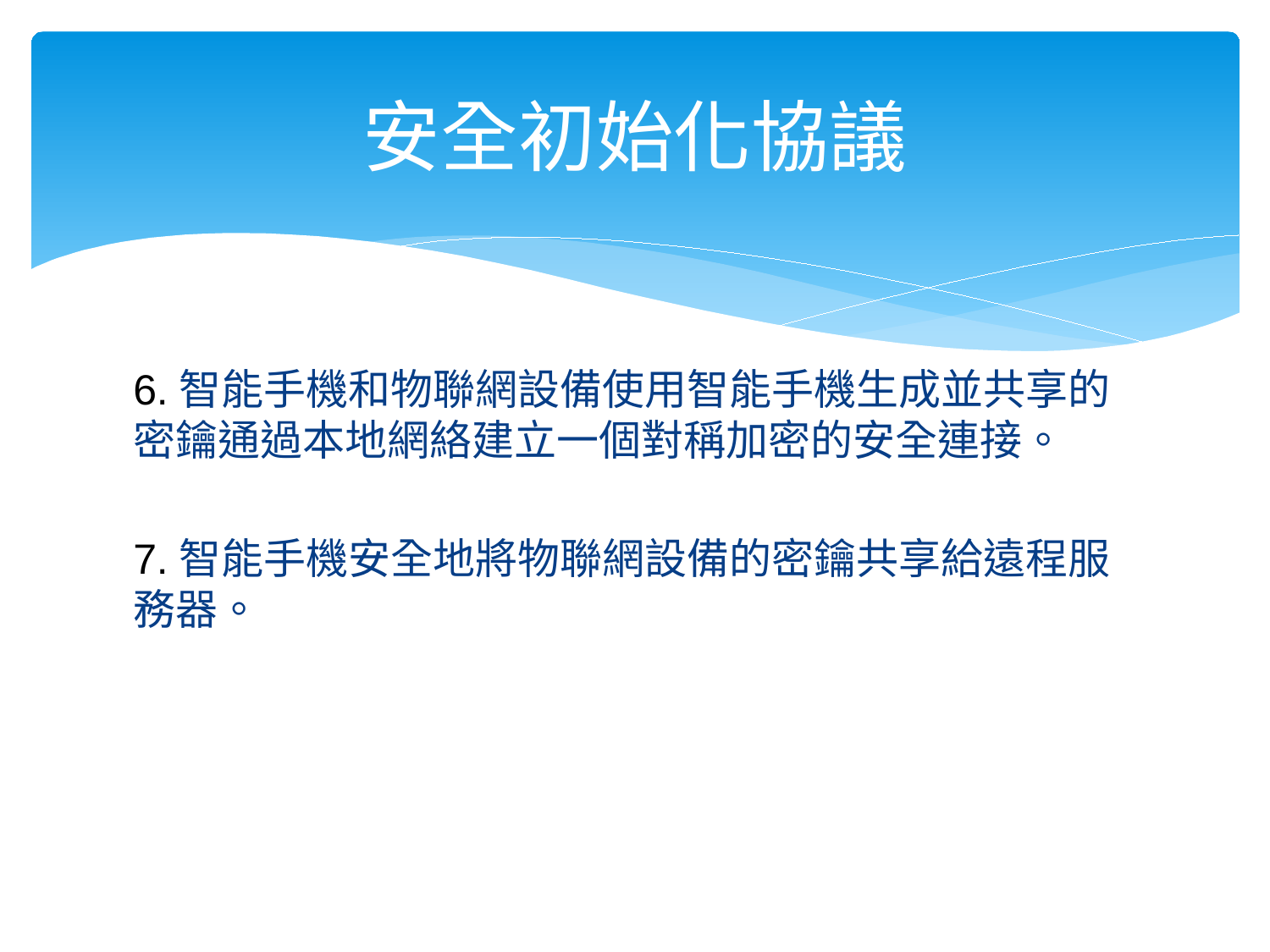

# 安全初始化協議
6.智能手機和物聯網設備使用智能手機生成並共享的密鑰通過本地網絡建立一個對稱加密的安全連接。

7.智能手機安全地將物聯網設備的密鑰共享給遠程服務器。